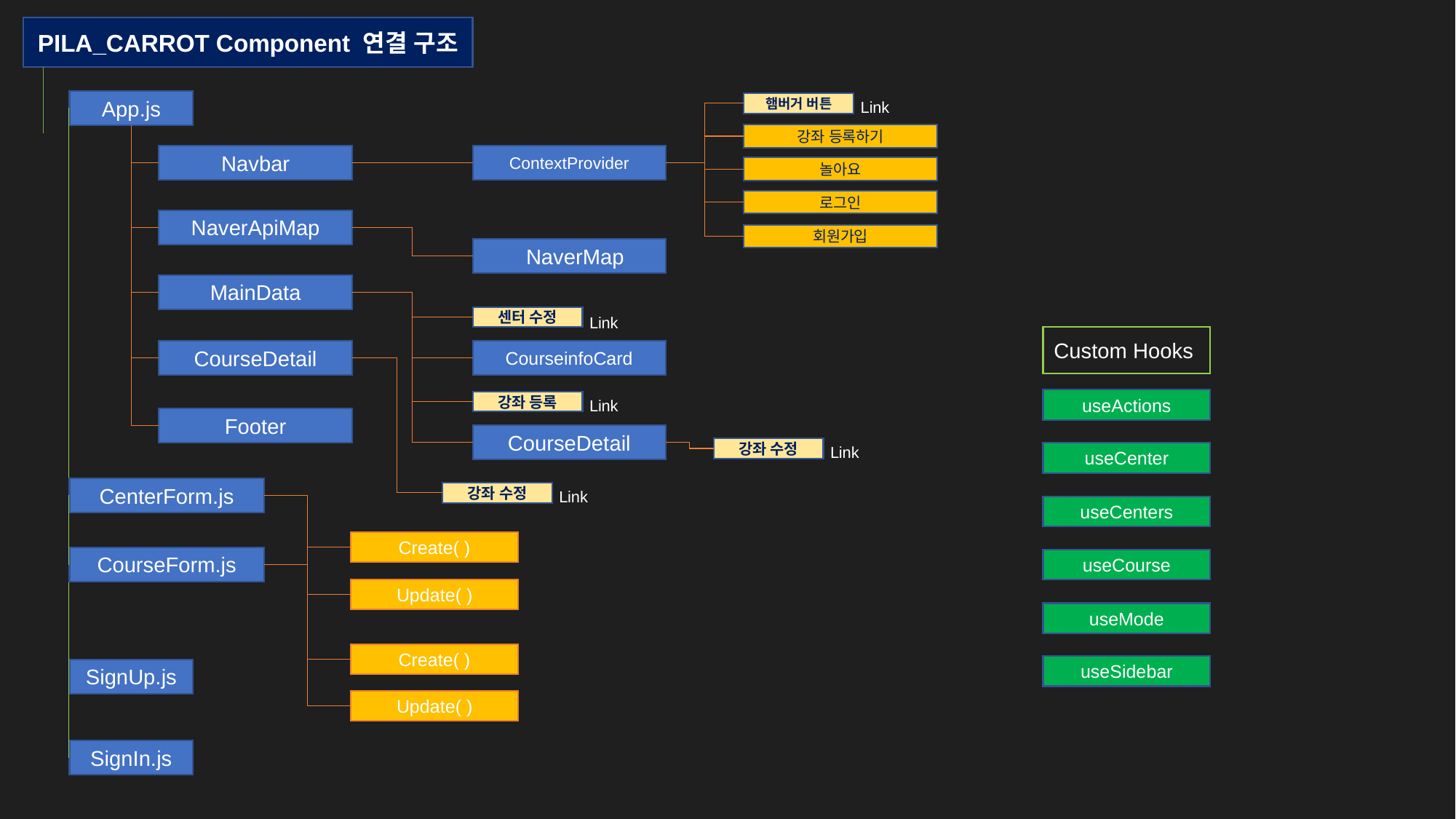

PILA_CARROT Component 연결 구조
App.js
Link
햄버거 버튼
강좌 등록하기
ContextProvider
Navbar
놀아요
로그인
NaverApiMap
회원가입
  NaverMap
MainData
센터 수정
Link
Custom Hooks
CourseinfoCard
CourseDetail
useActions
Link
강좌 등록
Footer
CourseDetail
Link
강좌 수정
useCenter
CenterForm.js
Link
강좌 수정
useCenters
Create( )
CourseForm.js
useCourse
Update( )
useMode
Create( )
useSidebar
SignUp.js
Update( )
SignIn.js